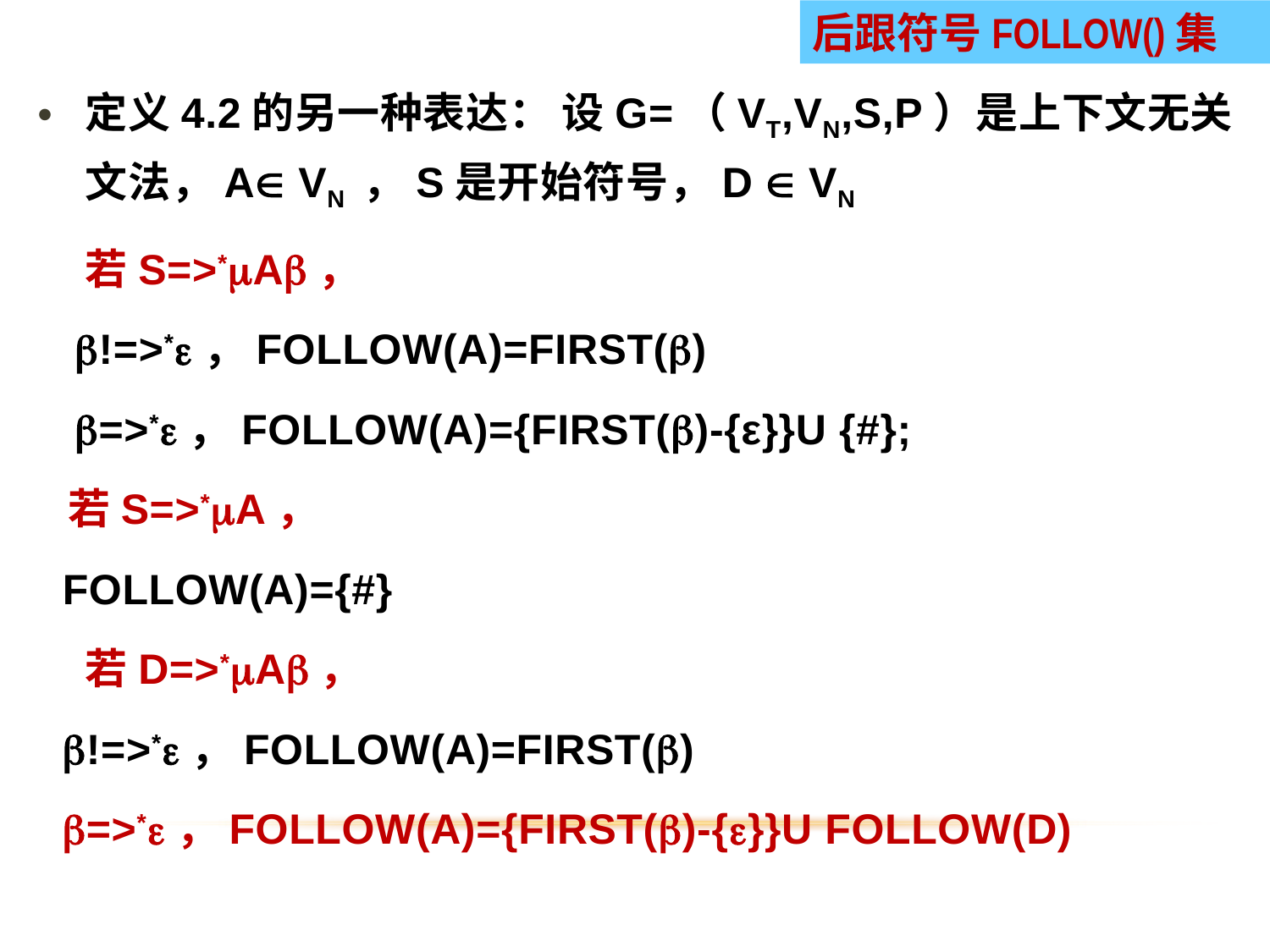

后跟符号FOLLOW()集
定义4.2的另一种表达： 设G=（VT,VN,S,P）是上下文无关文法，A∈ VN ，S是开始符号，D ∈ VN
	若S=>*μAβ，
   β!=>*ε，FOLLOW(A)=FIRST(β)
   β=>*ε，FOLLOW(A)={FIRST(β)-{ε}}U {#};
  若S=>*μA，
  FOLLOW(A)={#}
	若D=>*μAβ，
  β!=>*ε，FOLLOW(A)=FIRST(β)
  β=>*ε，FOLLOW(A)={FIRST(β)-{ε}}U FOLLOW(D)